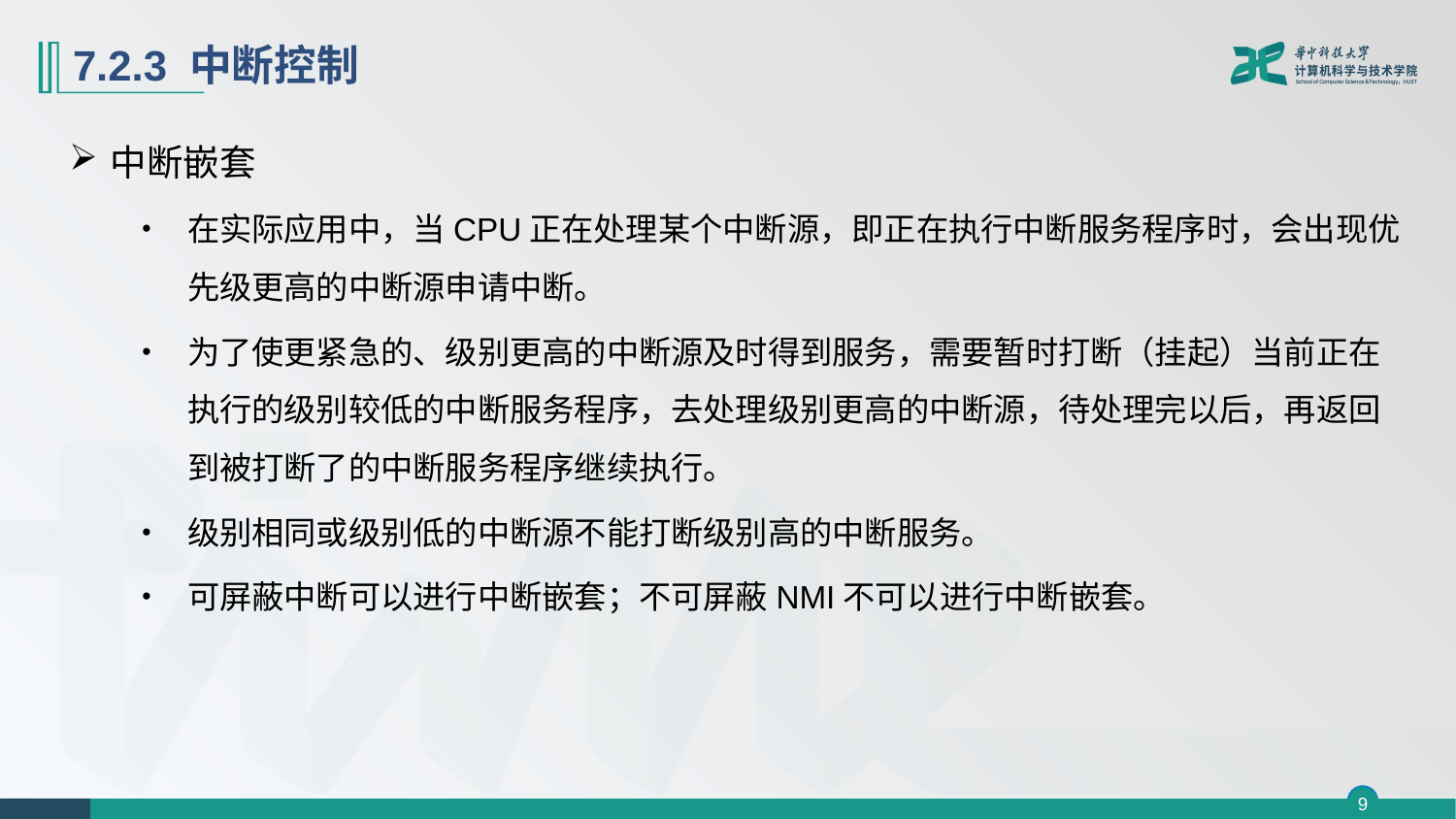

# 7.2.3 中断控制
中断嵌套
在实际应用中，当CPU正在处理某个中断源，即正在执行中断服务程序时，会出现优先级更高的中断源申请中断。
为了使更紧急的、级别更高的中断源及时得到服务，需要暂时打断（挂起）当前正在执行的级别较低的中断服务程序，去处理级别更高的中断源，待处理完以后，再返回到被打断了的中断服务程序继续执行。
级别相同或级别低的中断源不能打断级别高的中断服务。
可屏蔽中断可以进行中断嵌套；不可屏蔽NMI不可以进行中断嵌套。